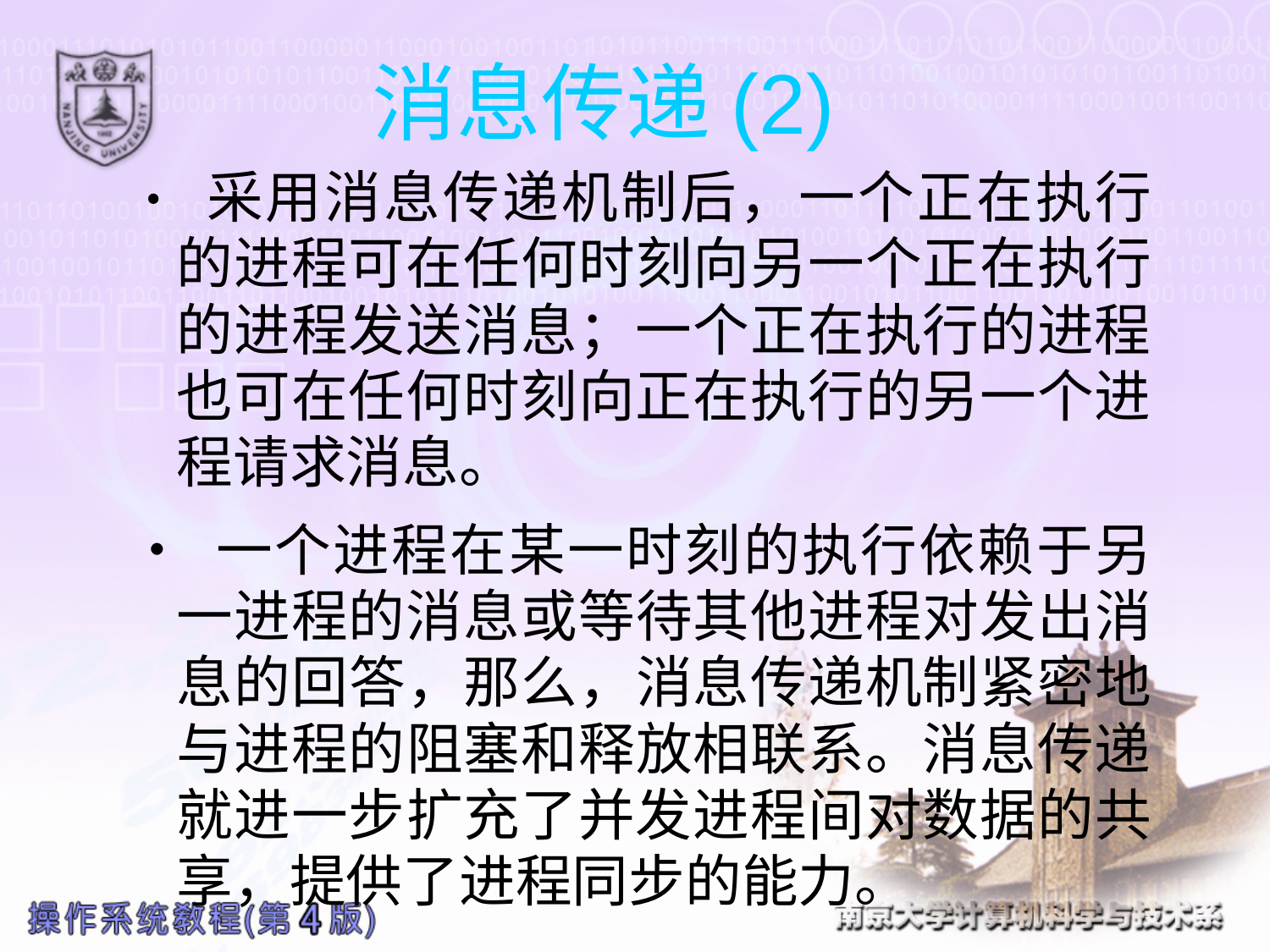

# 消息传递(2)
• 采用消息传递机制后，一个正在执行的进程可在任何时刻向另一个正在执行的进程发送消息；一个正在执行的进程也可在任何时刻向正在执行的另一个进程请求消息。
• 一个进程在某一时刻的执行依赖于另一进程的消息或等待其他进程对发出消息的回答，那么，消息传递机制紧密地与进程的阻塞和释放相联系。消息传递就进一步扩充了并发进程间对数据的共享，提供了进程同步的能力。